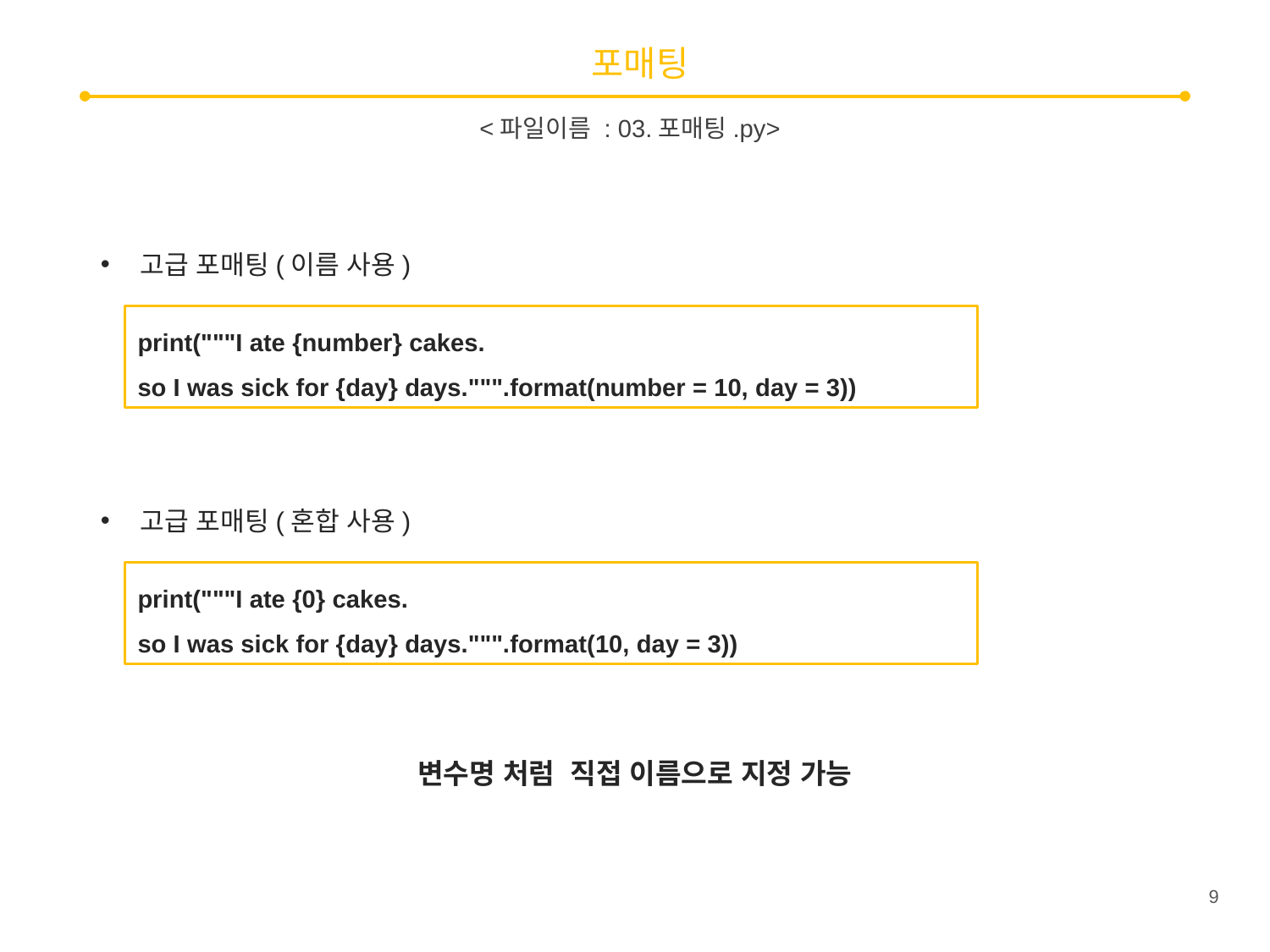

# 포매팅
<파일이름 : 03.포매팅.py>
고급 포매팅(이름 사용)
print("""I ate {number} cakes.
so I was sick for {day} days.""".format(number = 10, day = 3))
고급 포매팅(혼합 사용)
print("""I ate {0} cakes.
so I was sick for {day} days.""".format(10, day = 3))
변수명 처럼  직접 이름으로 지정 가능